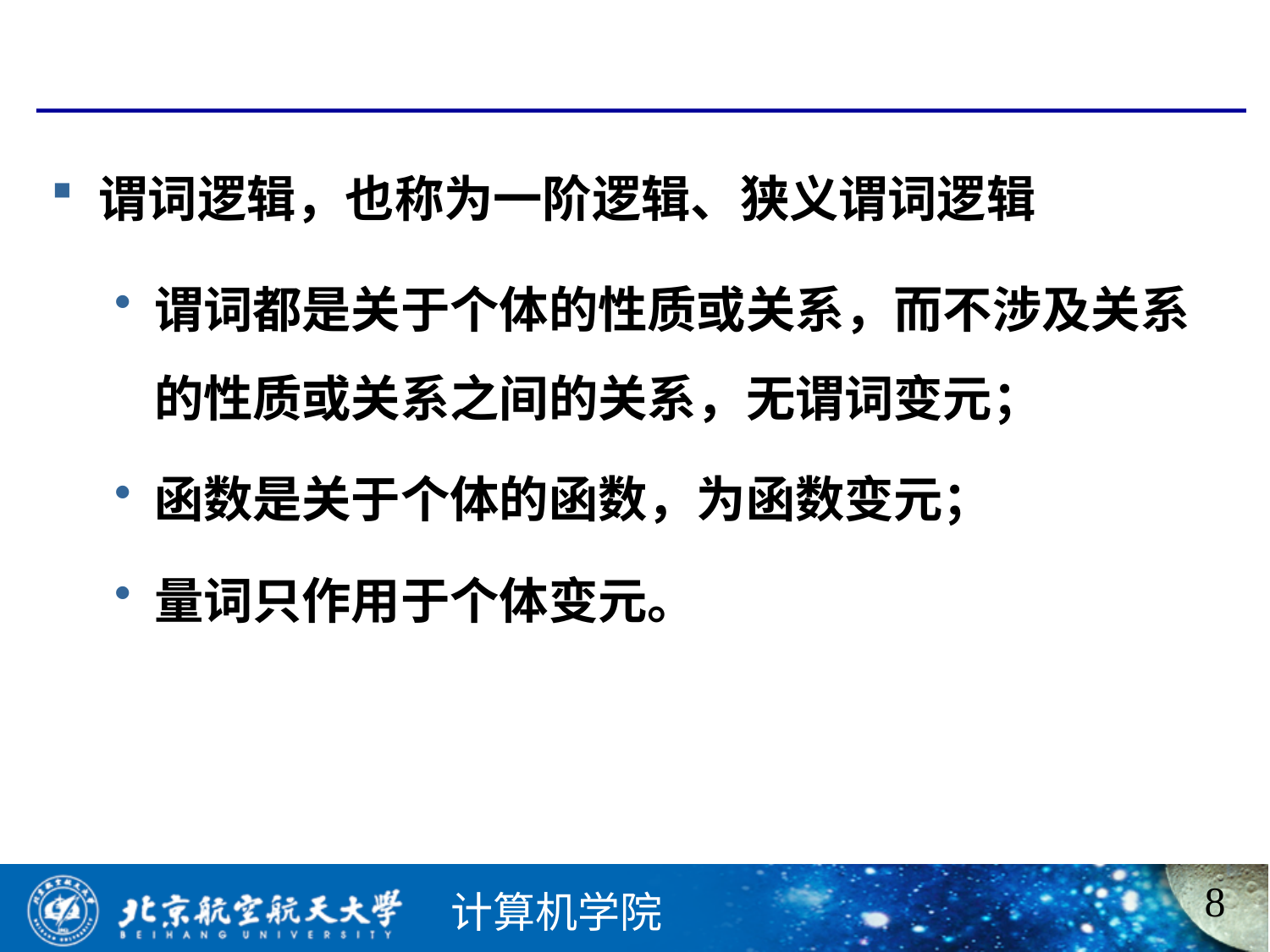

#
谓词逻辑，也称为一阶逻辑、狭义谓词逻辑
谓词都是关于个体的性质或关系，而不涉及关系的性质或关系之间的关系，无谓词变元；
函数是关于个体的函数，为函数变元；
量词只作用于个体变元。